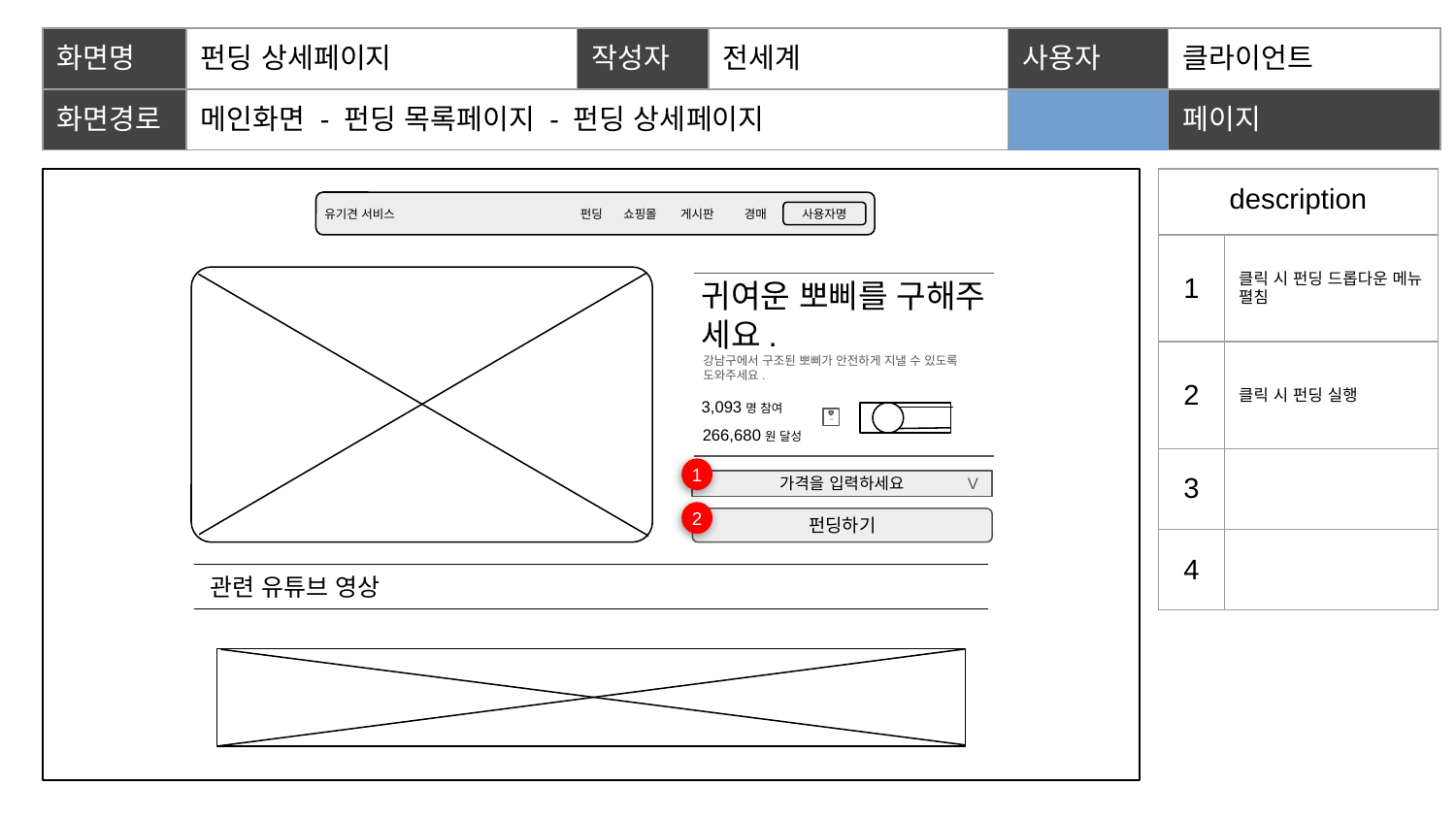

| 화면명 | 펀딩 상세페이지 | 작성자 | 전세계 |  | 사용자 | 클라이언트 |
| --- | --- | --- | --- | --- | --- | --- |
| 화면경로 | 메인화면 - 펀딩 목록페이지 - 펀딩 상세페이지 |  |  |  | 페이지 | 22 |

| description |  |
| --- | --- |
| 1 | 클릭 시 펀딩 드롭다운 메뉴 펼침 |
| 2 | 클릭 시 펀딩 실행 |
| 3 |  |
| 4 |  |

유기견 서비스
펀딩
쇼핑몰
게시판
경매
사용자명

귀여운 뽀삐를 구해주
세요.
강남구에서 구조된 뽀삐가 안전하게 지낼 수 있도록 도와주세요.
3,093명 참여

1234
266,680원 달성
1
V
가격을 입력하세요
2
펀딩하기
관련 유튜브 영상